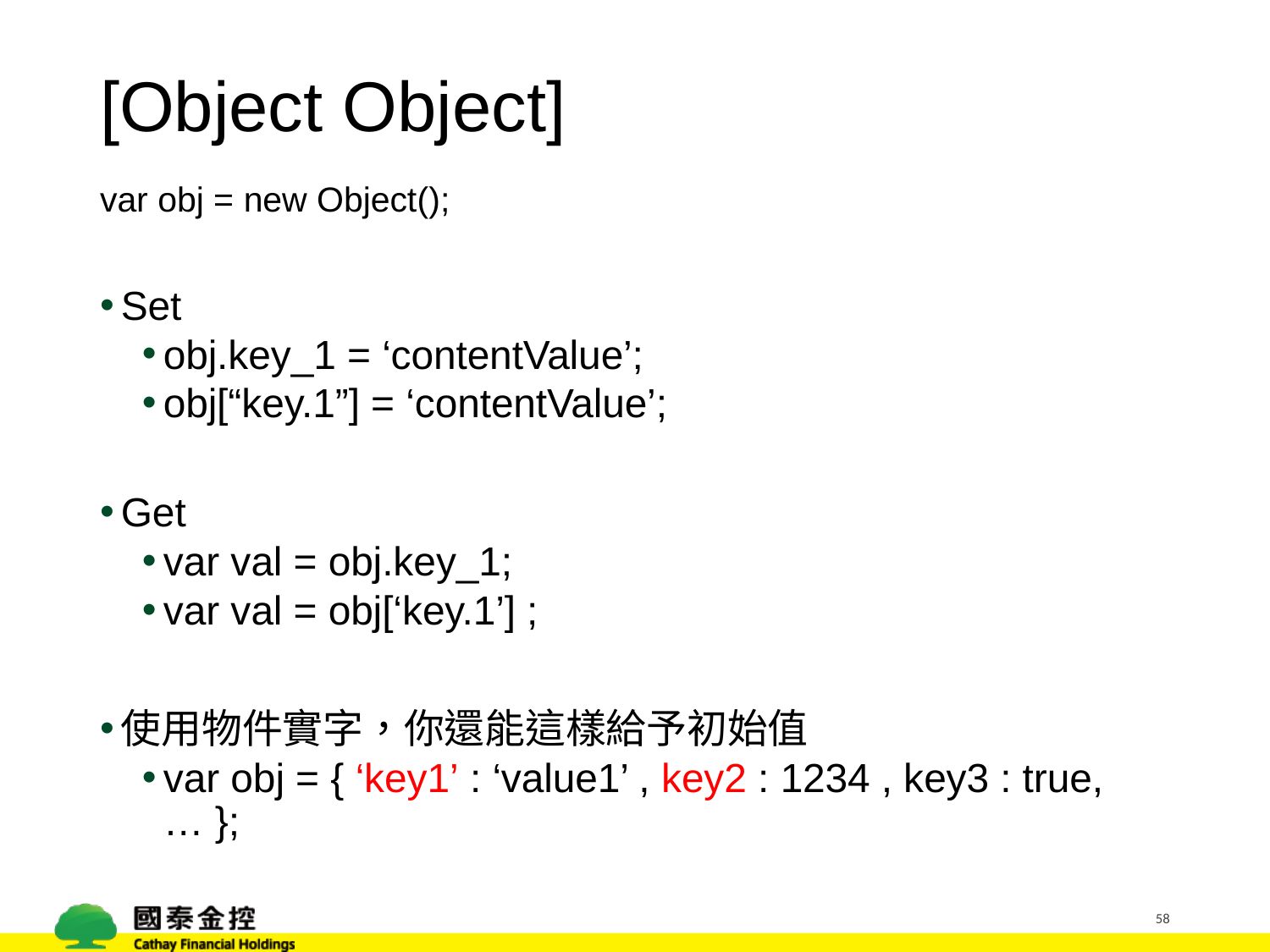

# [Object Object]
var obj = new Object();

Set
obj.key_1 = ‘contentValue’;
obj[“key.1”] = ‘contentValue’;

Get
var val = obj.key_1;
var val = obj[‘key.1’] ;

使用物件實字，你還能這樣給予初始值
var obj = { ‘key1’ : ‘value1’ , key2 : 1234 , key3 : true, … };